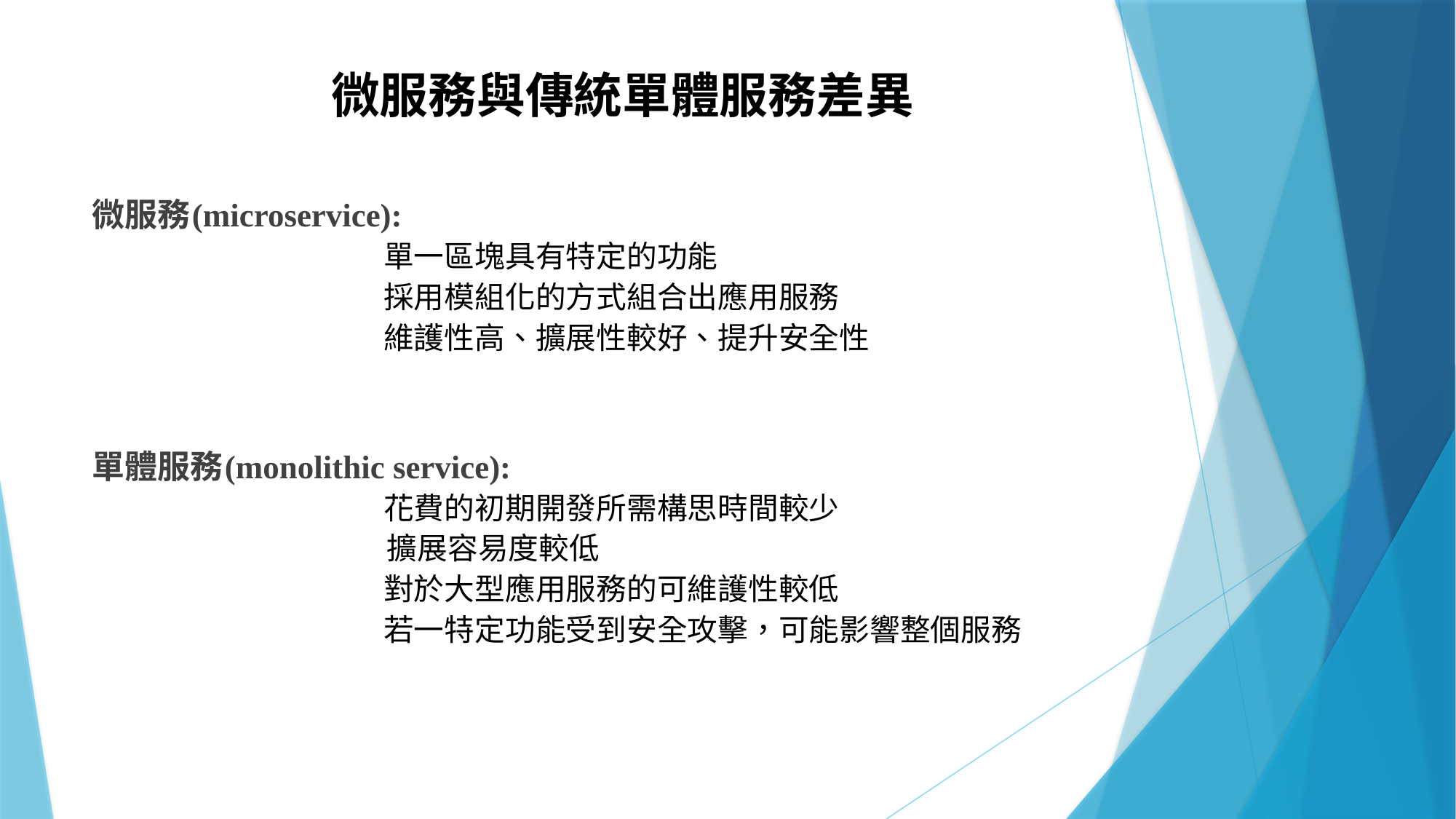

# 微服務與傳統單體服務差異
微服務(microservice):
                   單一區塊具有特定的功能
                   採用模組化的方式組合出應用服務
                   維護性高、擴展性較好、提升安全性

單體服務(monolithic service):
                   花費的初期開發所需構思時間較少
                   擴展容易度較低
                   對於大型應用服務的可維護性較低
                   若一特定功能受到安全攻擊，可能影響整個服務